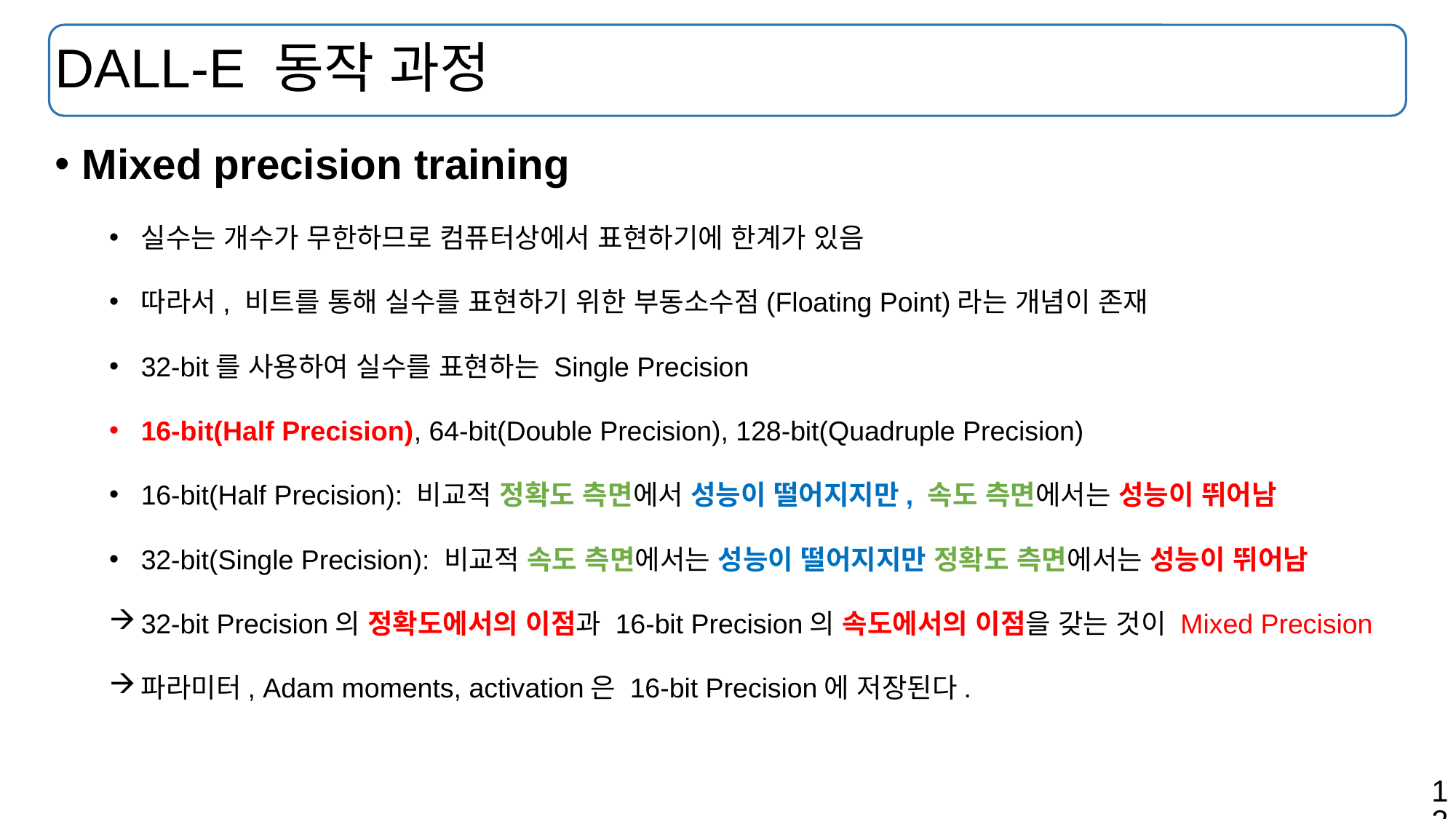

# DALL-E 동작 과정
Mixed precision training
실수는 개수가 무한하므로 컴퓨터상에서 표현하기에 한계가 있음
따라서, 비트를 통해 실수를 표현하기 위한 부동소수점(Floating Point)라는 개념이 존재
32-bit를 사용하여 실수를 표현하는 Single Precision
16-bit(Half Precision), 64-bit(Double Precision), 128-bit(Quadruple Precision)
16-bit(Half Precision): 비교적 정확도 측면에서 성능이 떨어지지만, 속도 측면에서는 성능이 뛰어남
32-bit(Single Precision): 비교적 속도 측면에서는 성능이 떨어지지만 정확도 측면에서는 성능이 뛰어남
32-bit Precision의 정확도에서의 이점과 16-bit Precision의 속도에서의 이점을 갖는 것이 Mixed Precision
파라미터, Adam moments, activation은 16-bit Precision에 저장된다.
12